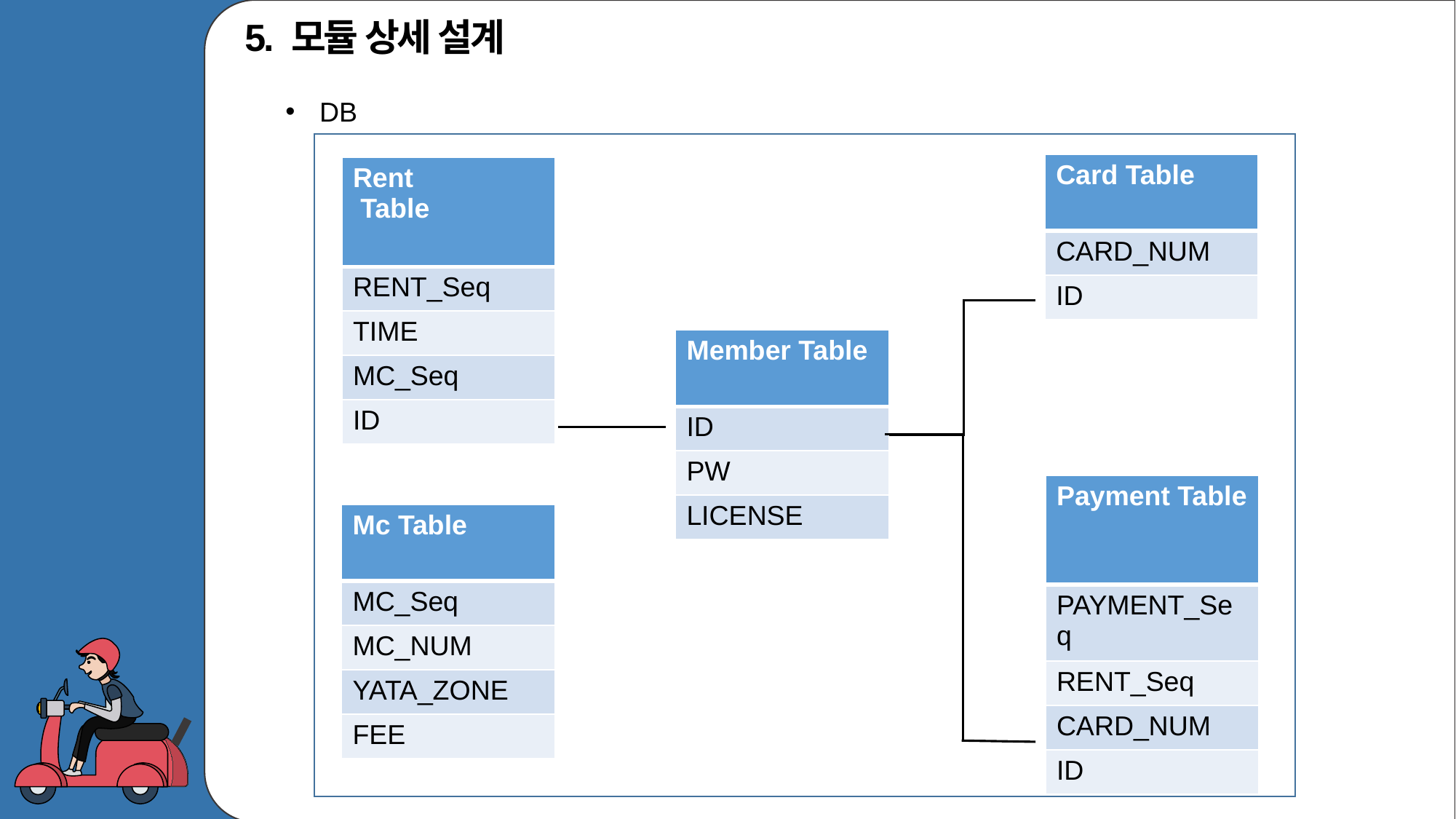

5. 모듈 상세 설계
DB

| Card Table |
| --- |
| CARD\_NUM |
| ID |
| Rent Table |
| --- |
| RENT\_Seq |
| TIME |
| MC\_Seq |
| ID |
| Member Table |
| --- |
| ID |
| PW |
| LICENSE |
| Payment Table |
| --- |
| PAYMENT\_Seq |
| RENT\_Seq |
| CARD\_NUM |
| ID |
| Mc Table |
| --- |
| MC\_Seq |
| MC\_NUM |
| YATA\_ZONE |
| FEE |